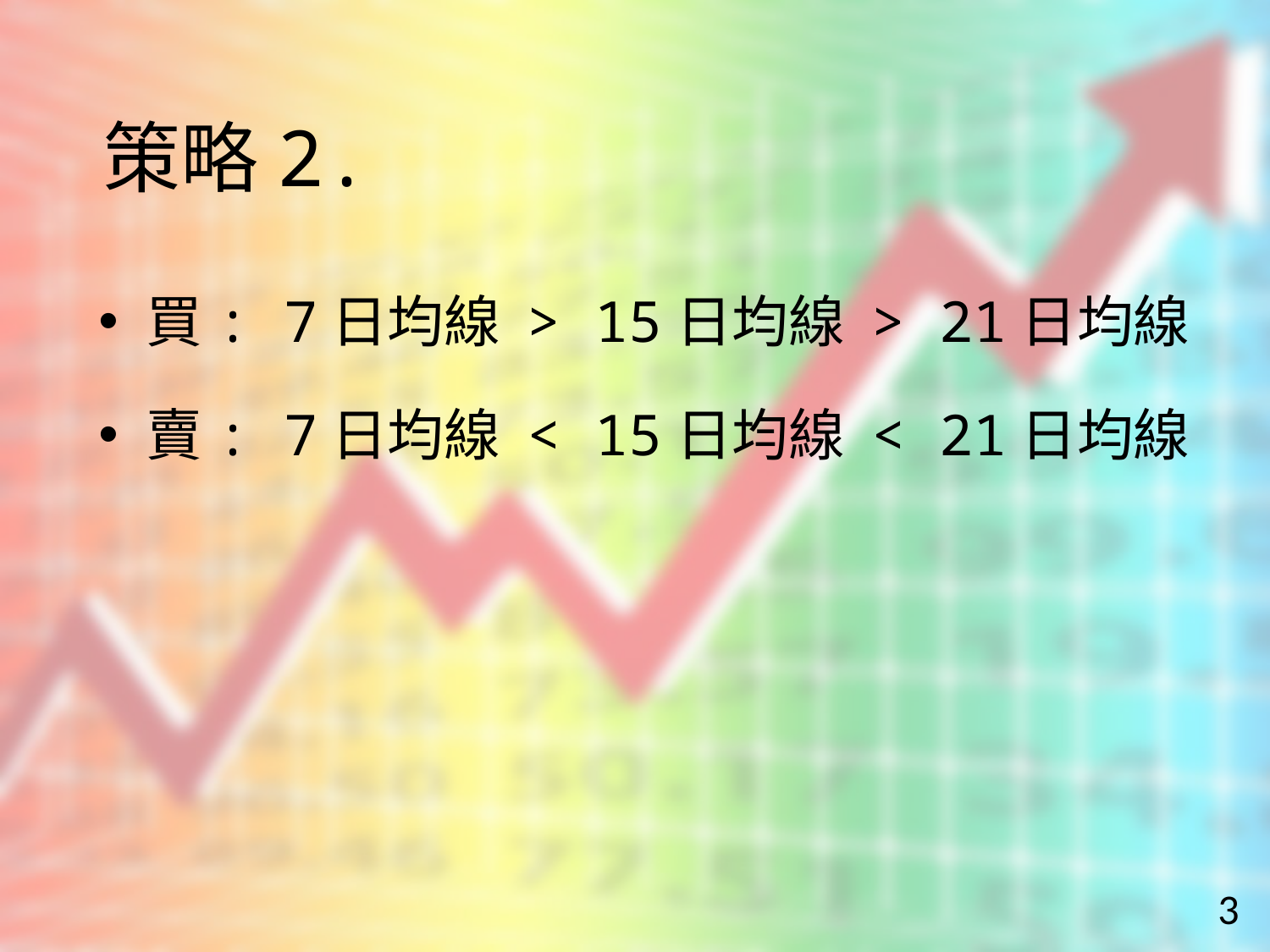

# 策略2.
買: 7日均線 > 15日均線 > 21日均線

賣: 7日均線 < 15日均線 < 21日均線
3